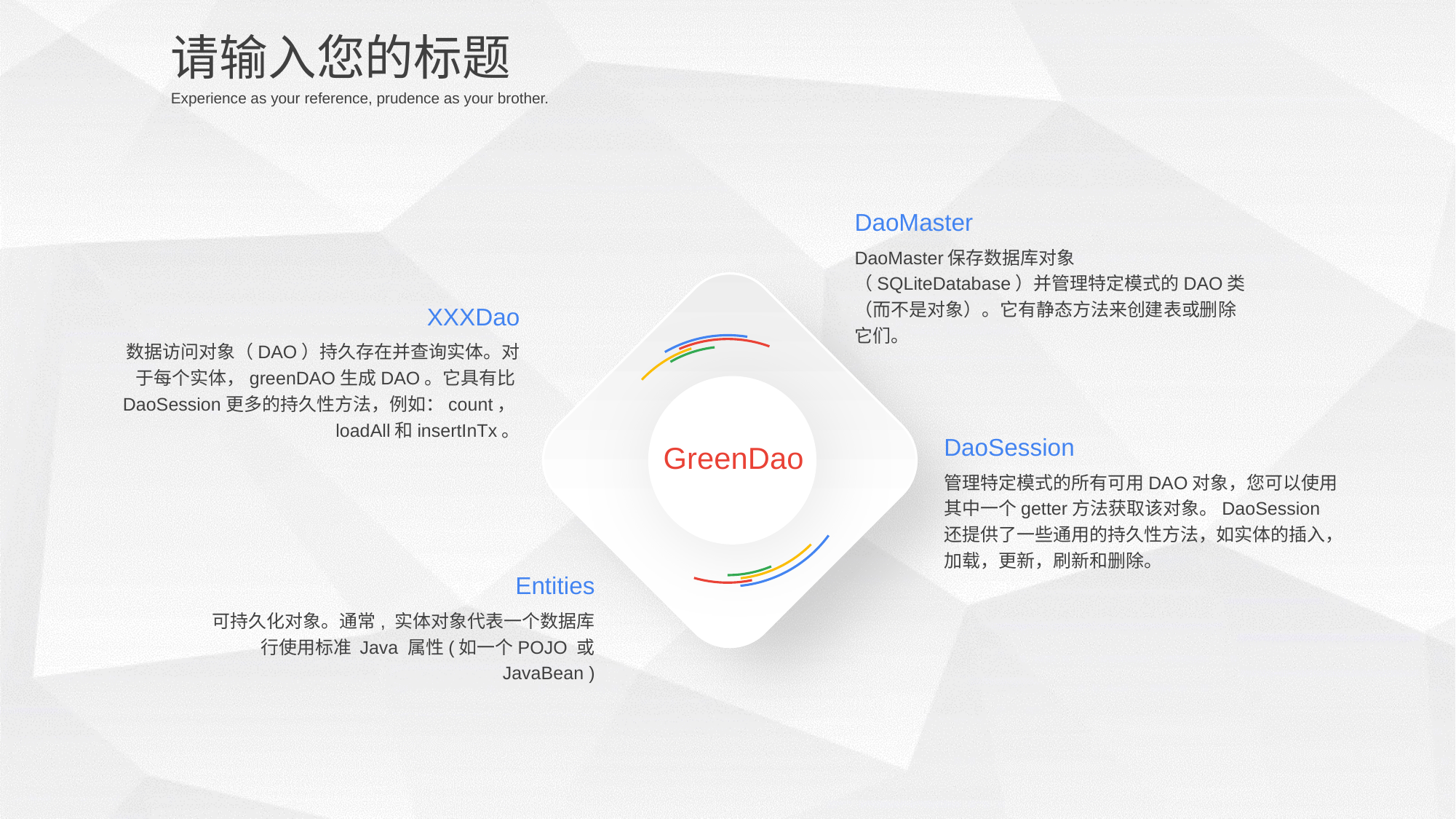

请输入您的标题
Experience as your reference, prudence as your brother.
DaoMaster
DaoMaster保存数据库对象（SQLiteDatabase）并管理特定模式的DAO类（而不是对象）。它有静态方法来创建表或删除它们。
XXXDao

数据访问对象（DAO）持久存在并查询实体。对于每个实体，greenDAO生成DAO。它具有比DaoSession更多的持久性方法，例如：count，loadAll和insertInTx。

DaoSession
GreenDao
管理特定模式的所有可用DAO对象，您可以使用其中一个getter方法获取该对象。DaoSession还提供了一些通用的持久性方法，如实体的插入，加载，更新，刷新和删除。
Entities
可持久化对象。通常, 实体对象代表一个数据库行使用标准 Java 属性(如一个POJO 或 JavaBean )